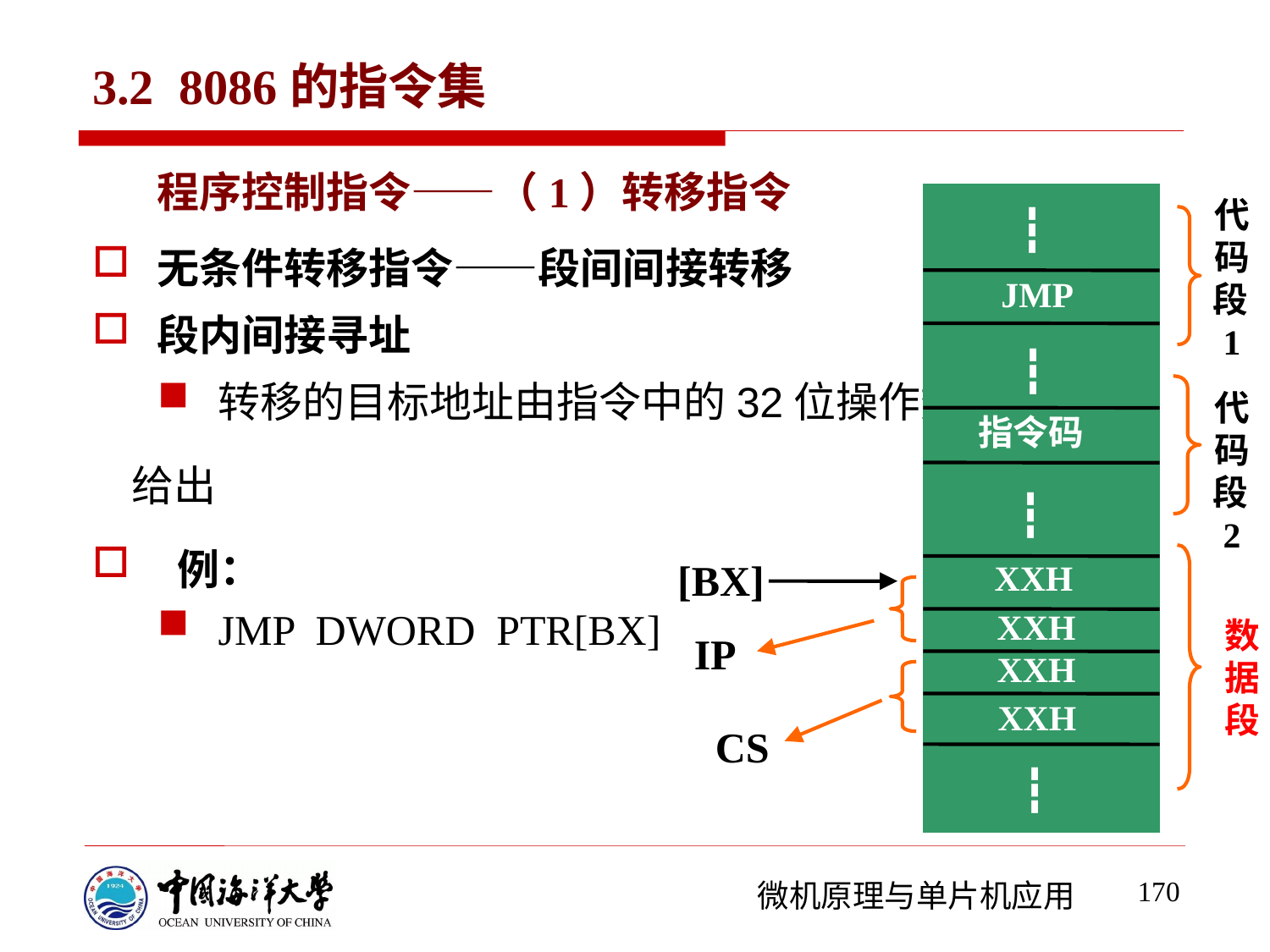

# 3.2  8086的指令集
程序控制指令——（1）转移指令
无条件转移指令——段间间接转移
段内间接寻址
转移的目标地址由指令中的32位操作数
给出
 例：
JMP  DWORD  PTR[BX]

代码段1
┇

JMP

┇

代码段2
指令码

┇

[BX]
XXH

XXH
数据段

IP

XXH

XXH

CS

┇
170